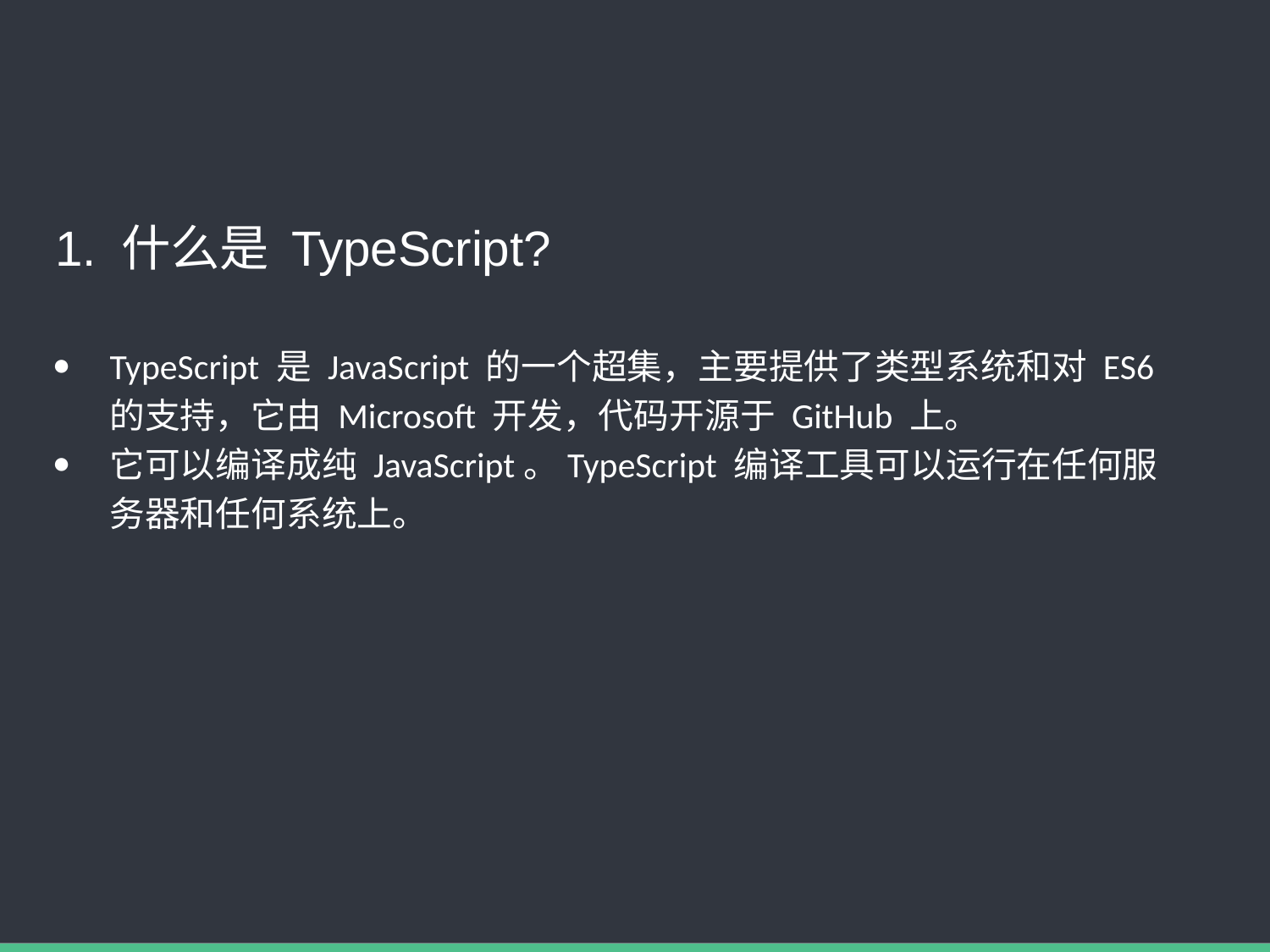

1. 什么是 TypeScript?

TypeScript 是 JavaScript 的一个超集，主要提供了类型系统和对 ES6 的支持，它由 Microsoft 开发，代码开源于 GitHub 上。
它可以编译成纯 JavaScript。TypeScript 编译工具可以运行在任何服务器和任何系统上。